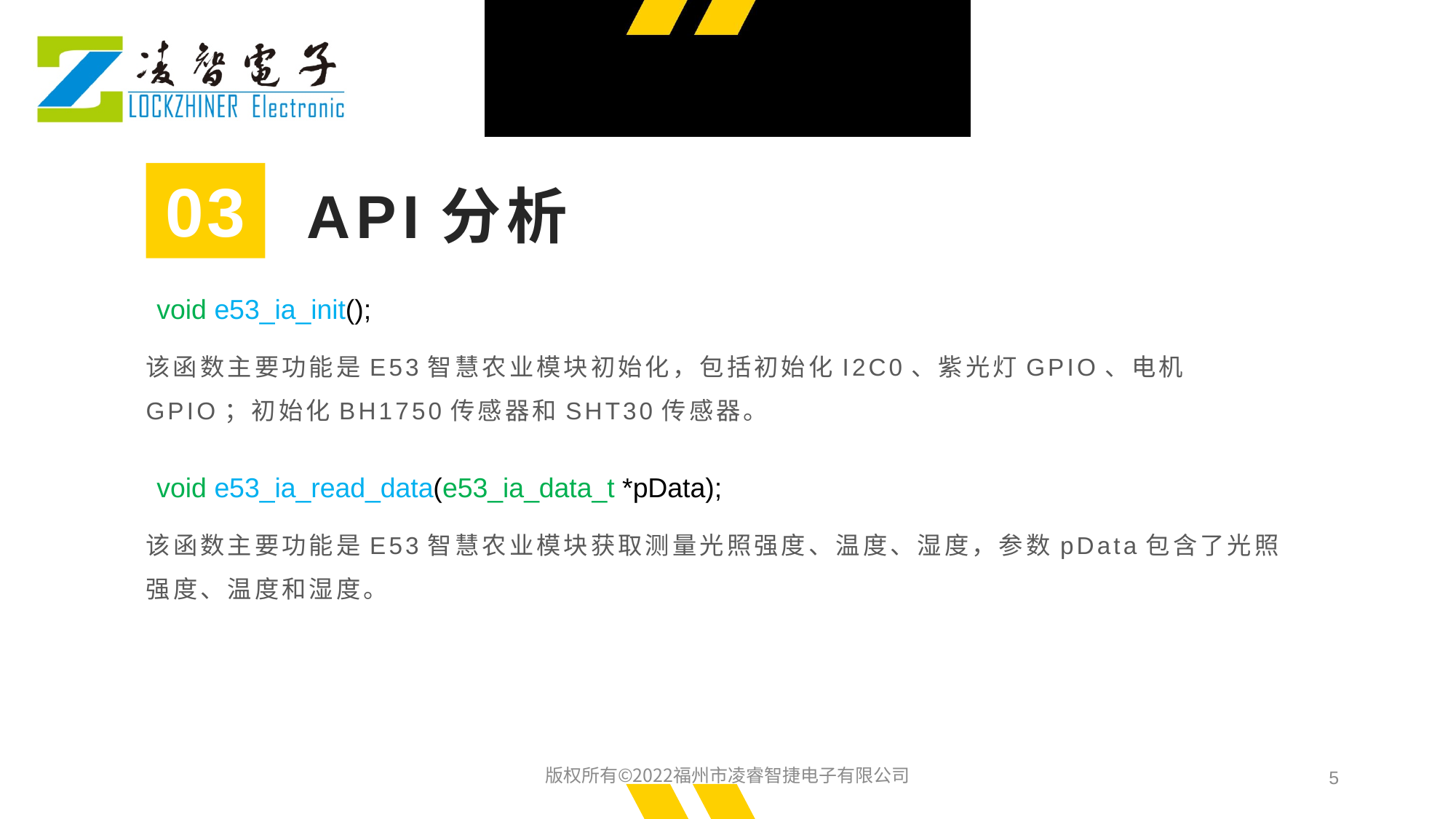

03
API分析
void e53_ia_init();
该函数主要功能是E53智慧农业模块初始化，包括初始化I2C0、紫光灯GPIO、电机GPIO；初始化BH1750传感器和SHT30传感器。
void e53_ia_read_data(e53_ia_data_t *pData);
该函数主要功能是E53智慧农业模块获取测量光照强度、温度、湿度，参数pData包含了光照强度、温度和湿度。
版权所有©2022福州市凌睿智捷电子有限公司
5